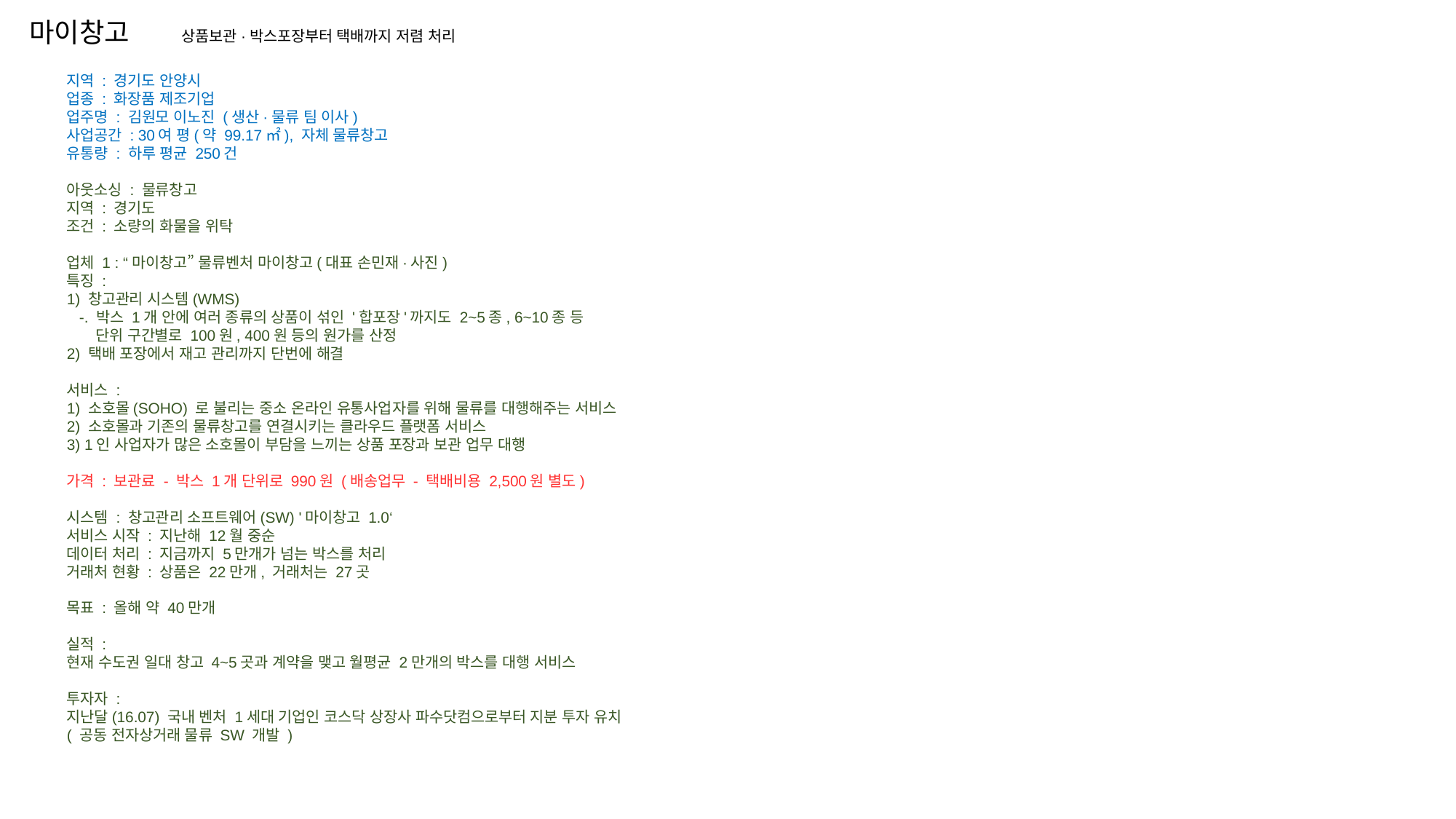

마이창고
상품보관·박스포장부터 택배까지 저렴 처리
지역 : 경기도 안양시
업종 : 화장품 제조기업
업주명 : 김원모 이노진 (생산·물류 팀 이사)
사업공간 : 30여 평(약 99.17㎡), 자체 물류창고
유통량 : 하루 평균 250건

아웃소싱 : 물류창고
지역 : 경기도
조건 : 소량의 화물을 위탁

업체 1 : “마이창고” 물류벤처 마이창고(대표 손민재·사진)
특징 :
1) 창고관리 시스템(WMS)
   -. 박스 1개 안에 여러 종류의 상품이 섞인 '합포장'까지도 2~5종, 6~10종 등
      단위 구간별로 100원, 400원 등의 원가를 산정
2) 택배 포장에서 재고 관리까지 단번에 해결

서비스 :
1) 소호몰(SOHO) 로 불리는 중소 온라인 유통사업자를 위해 물류를 대행해주는 서비스
2) 소호몰과 기존의 물류창고를 연결시키는 클라우드 플랫폼 서비스
3) 1인 사업자가 많은 소호몰이 부담을 느끼는 상품 포장과 보관 업무 대행

가격 : 보관료 - 박스 1개 단위로 990원 (배송업무 - 택배비용 2,500원 별도)

시스템 : 창고관리 소프트웨어(SW) '마이창고 1.0‘
서비스 시작 : 지난해 12월 중순
데이터 처리 : 지금까지 5만개가 넘는 박스를 처리
거래처 현황 : 상품은 22만개, 거래처는 27곳

목표 : 올해 약 40만개
실적 :
현재 수도권 일대 창고 4~5곳과 계약을 맺고 월평균 2만개의 박스를 대행 서비스

투자자 :
지난달(16.07) 국내 벤처 1세대 기업인 코스닥 상장사 파수닷컴으로부터 지분 투자 유치
( 공동 전자상거래 물류 SW 개발 )